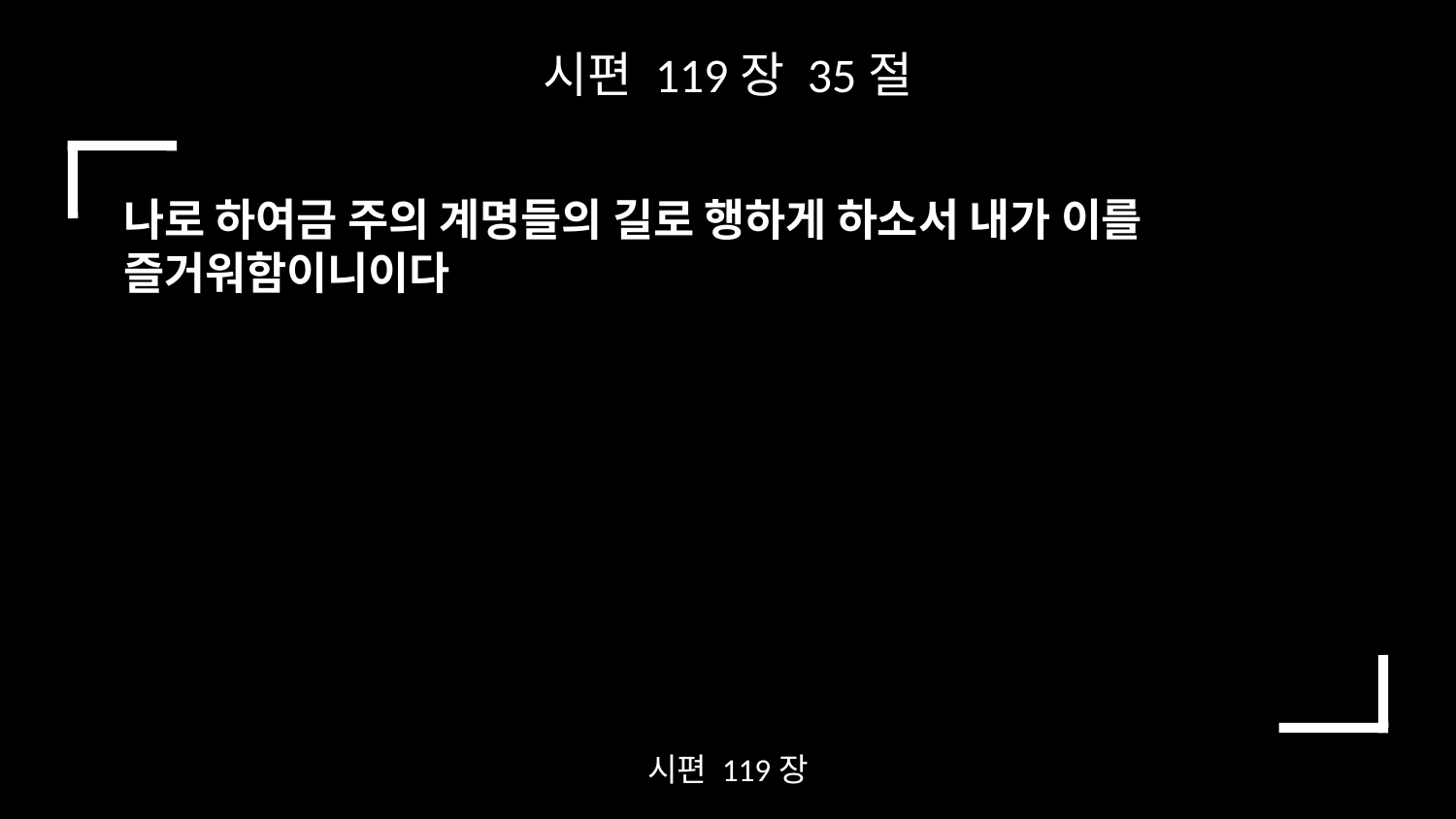

시편 119장 35절

나로 하여금 주의 계명들의 길로 행하게 하소서 내가 이를 즐거워함이니이다

시편 119장